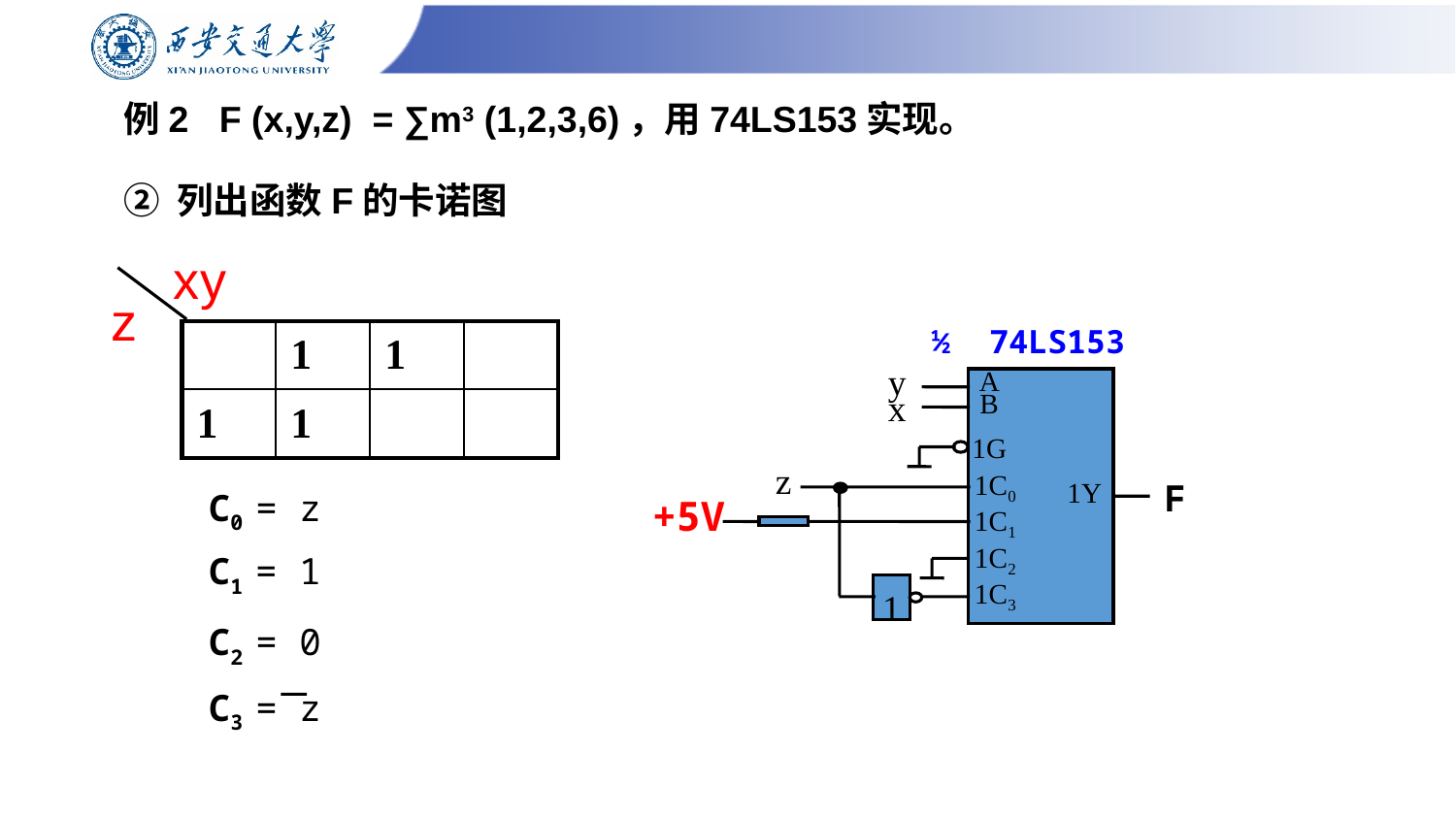

# 例2   F (x,y,z)  = ∑m3 (1,2,3,6)，用74LS153实现。
② 列出函数F的卡诺图
xy

z
½  74LS153
y
A

x
B

1G

z
1C0
1Y
F
+5V

1C1

1C2

1C3

1

|  | 1 | 1 |  |
| --- | --- | --- | --- |
| 1 | 1 |  |  |
C0 = z
C1 = 1
C2 = 0
C3 = z